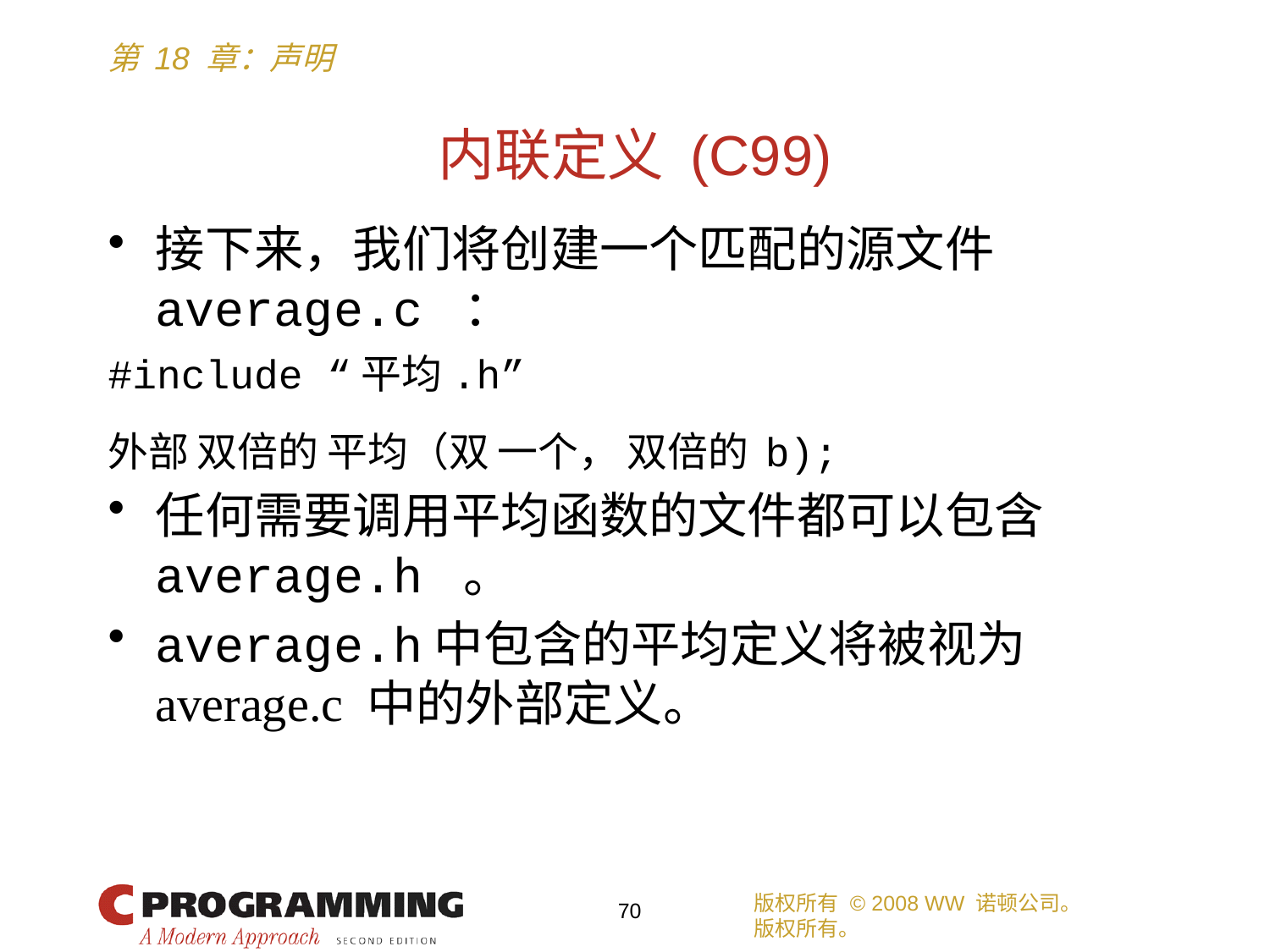

# 内联定义 (C99)
接下来，我们将创建一个匹配的源文件average.c ：
#include “平均.h”

外部 双倍的 平均（双 一个， 双倍的 b);
任何需要调用平均函数的文件都可以包含average.h 。
average.h中包含的平均定义将被视为 average.c 中的外部定义。
版权所有 © 2008 WW 诺顿公司。
版权所有。
70